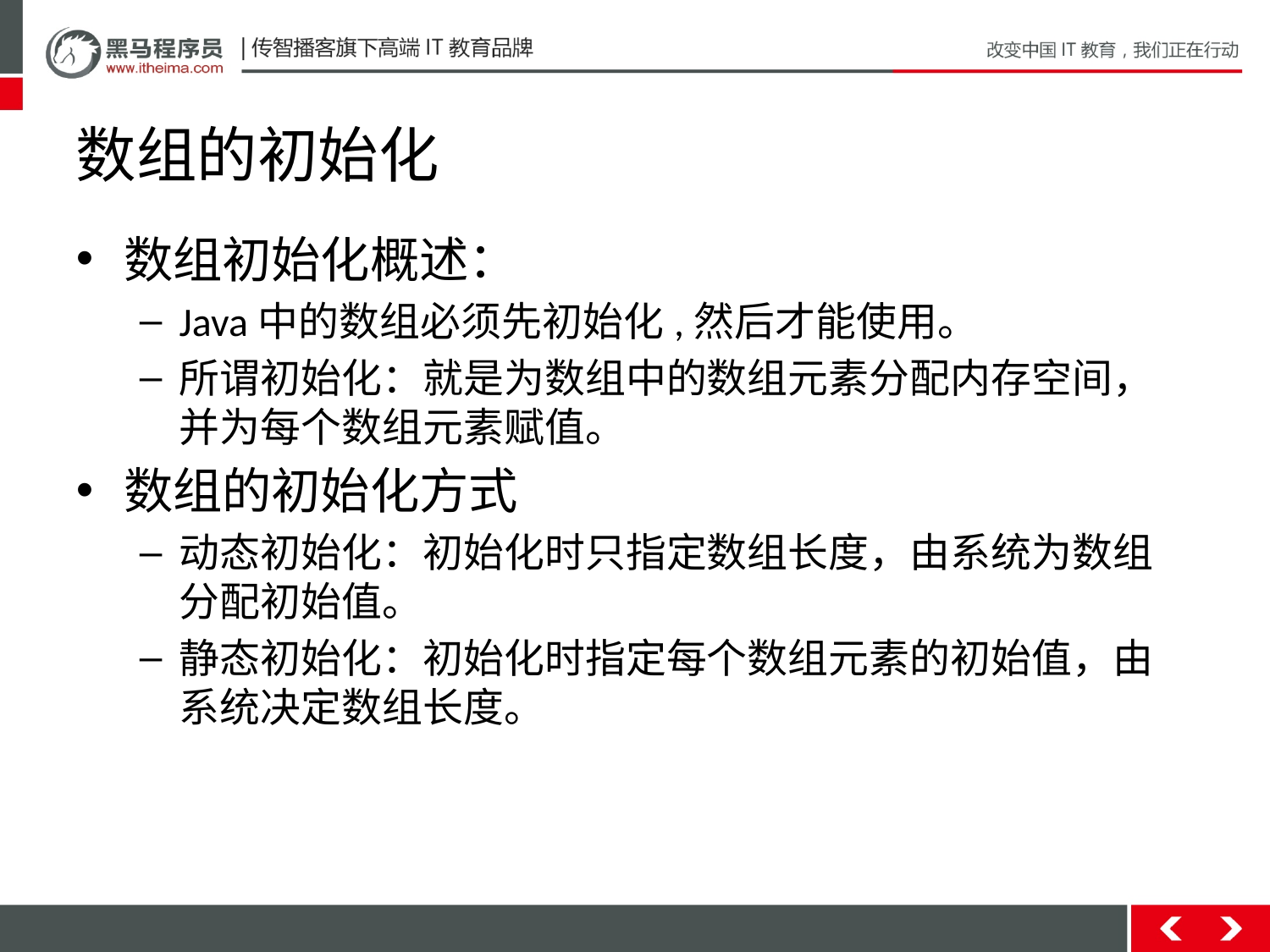

# 数组的初始化
数组初始化概述：
Java中的数组必须先初始化,然后才能使用。
所谓初始化：就是为数组中的数组元素分配内存空间，并为每个数组元素赋值。
数组的初始化方式
动态初始化：初始化时只指定数组长度，由系统为数组分配初始值。
静态初始化：初始化时指定每个数组元素的初始值，由系统决定数组长度。